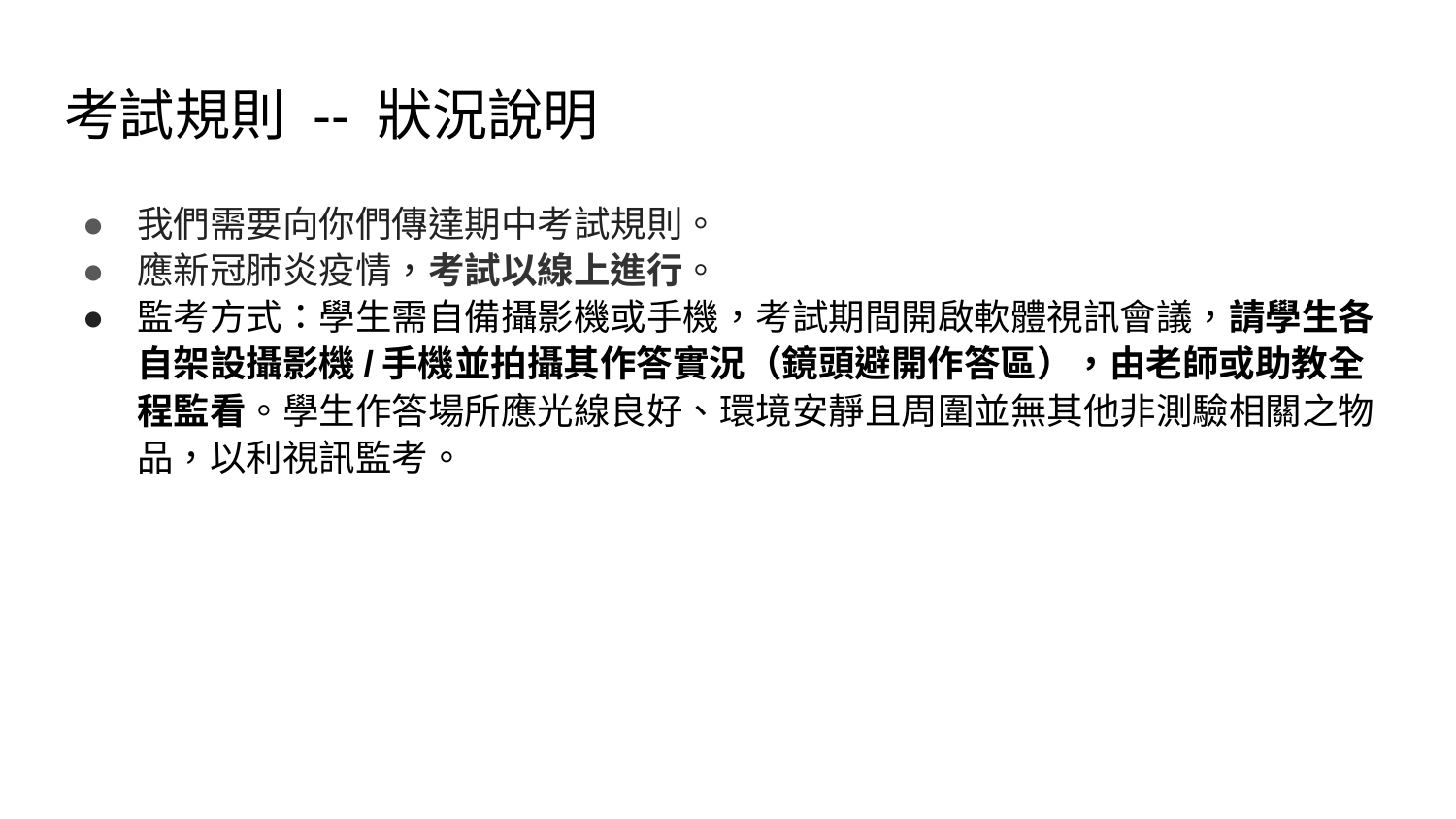

# 考試規則 -- 狀況說明
我們需要向你們傳達期中考試規則。
應新冠肺炎疫情，考試以線上進行。
監考方式：學生需自備攝影機或手機，考試期間開啟軟體視訊會議，請學生各自架設攝影機/手機並拍攝其作答實況（鏡頭避開作答區），由老師或助教全程監看。學生作答場所應光線良好、環境安靜且周圍並無其他非測驗相關之物品，以利視訊監考。